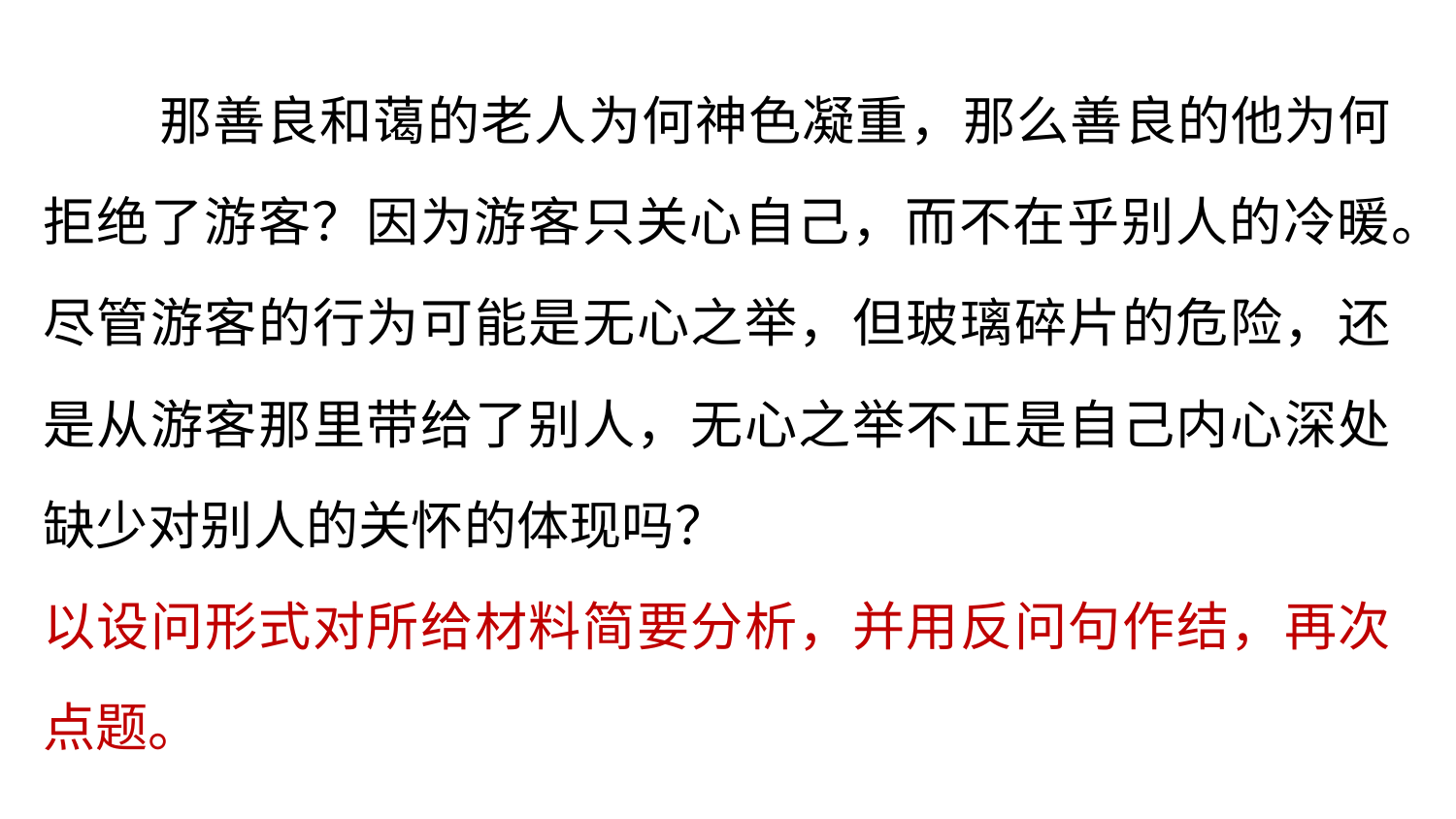

那善良和蔼的老人为何神色凝重，那么善良的他为何拒绝了游客？因为游客只关心自己，而不在乎别人的冷暖。尽管游客的行为可能是无心之举，但玻璃碎片的危险，还是从游客那里带给了别人，无心之举不正是自己内心深处缺少对别人的关怀的体现吗？
以设问形式对所给材料简要分析，并用反问句作结，再次点题。